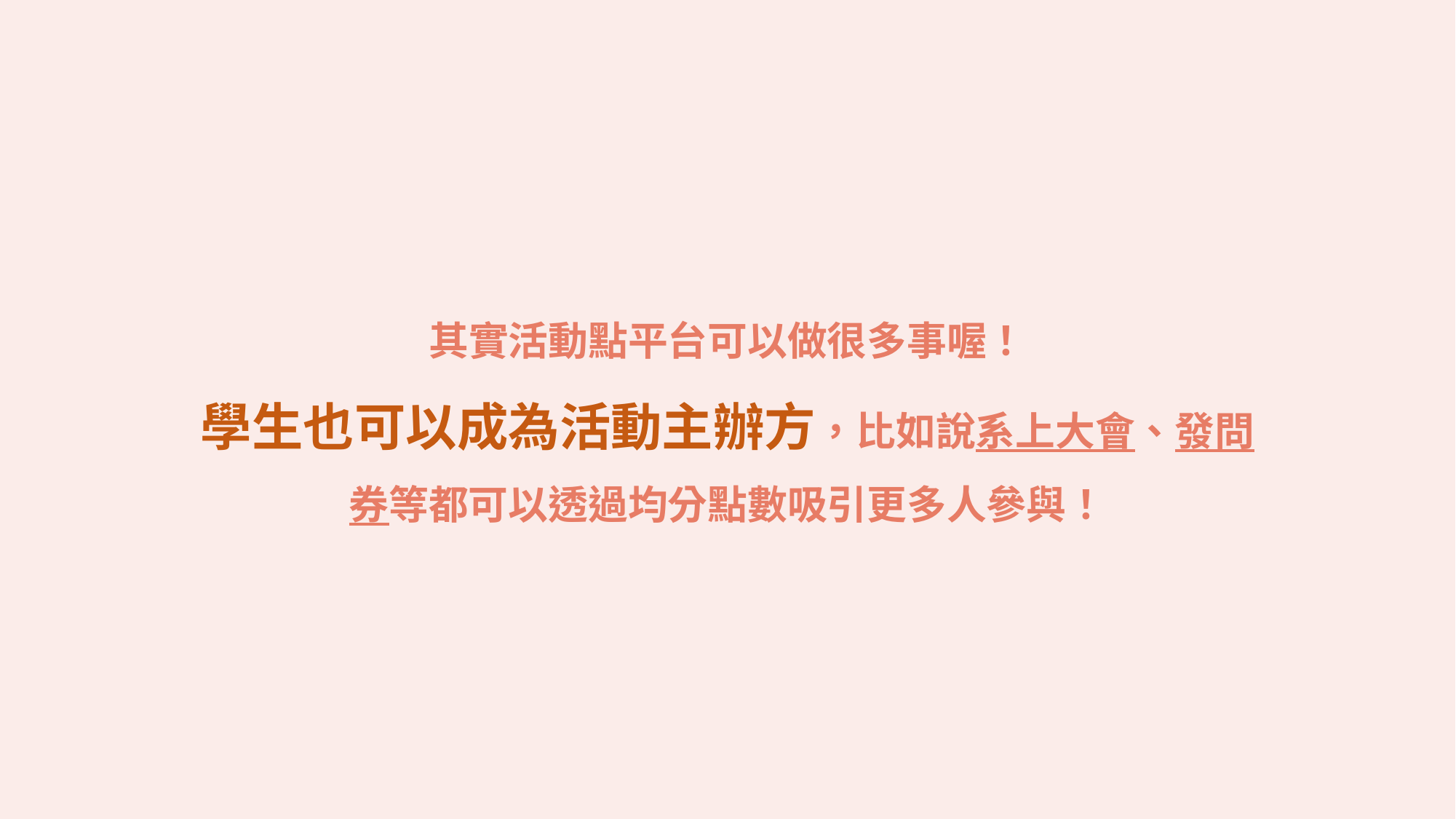

# 其實活動點平台可以做很多事喔！ 學生也可以成為活動主辦方，比如說系上大會、發問券等都可以透過均分點數吸引更多人參與！